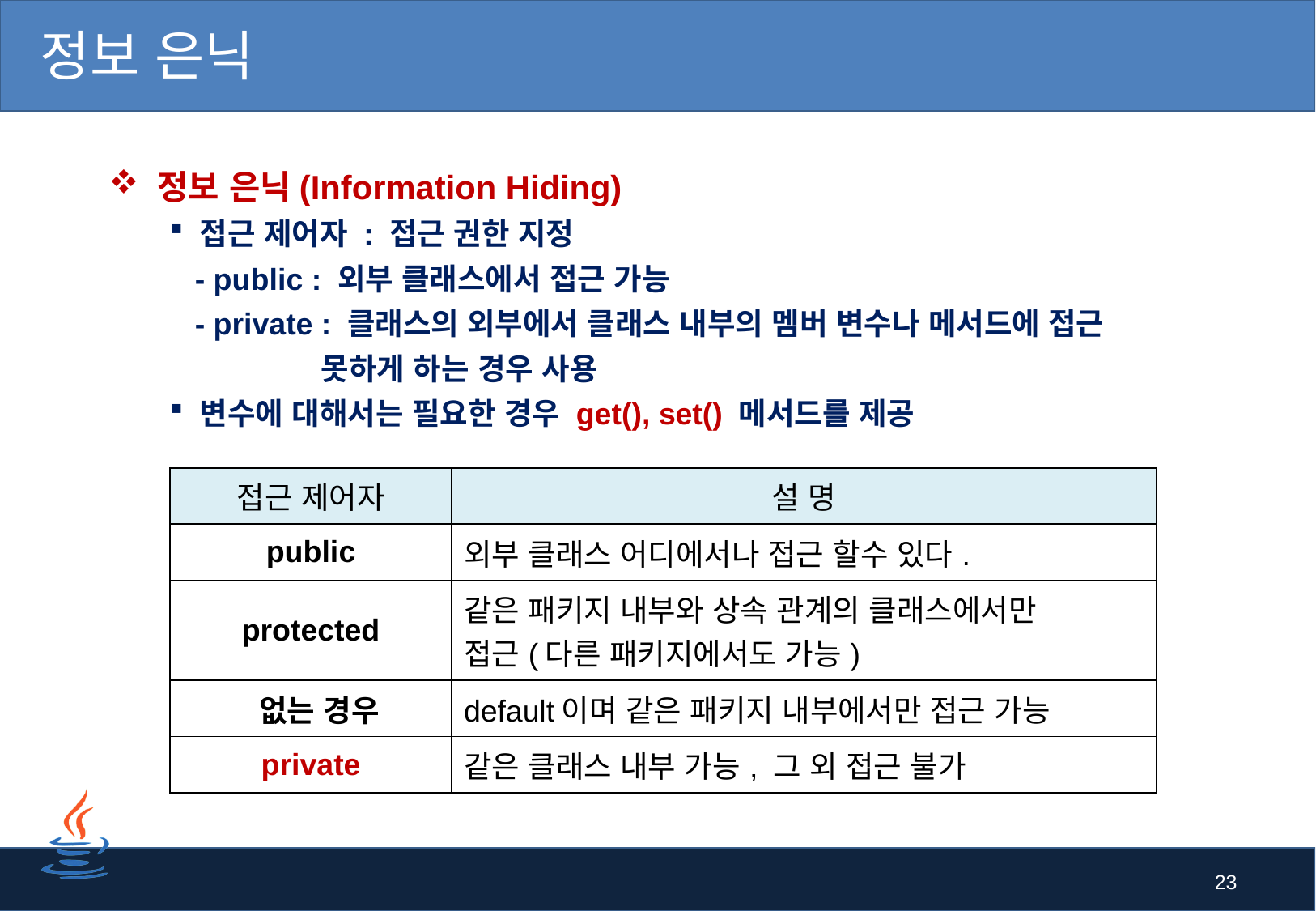

# 정보 은닉
 정보 은닉(Information Hiding)
접근 제어자 : 접근 권한 지정
   - public : 외부 클래스에서 접근 가능
   - private : 클래스의 외부에서 클래스 내부의 멤버 변수나 메서드에 접근
                 못하게 하는 경우 사용
변수에 대해서는 필요한 경우 get(), set() 메서드를 제공

| 접근 제어자 | 설 명 |
| --- | --- |
| public | 외부 클래스 어디에서나 접근 할수 있다. |
| protected | 같은 패키지 내부와 상속 관계의 클래스에서만 접근(다른 패키지에서도 가능) |
| 없는 경우 | default이며 같은 패키지 내부에서만 접근 가능 |
| private | 같은 클래스 내부 가능, 그 외 접근 불가 |
23